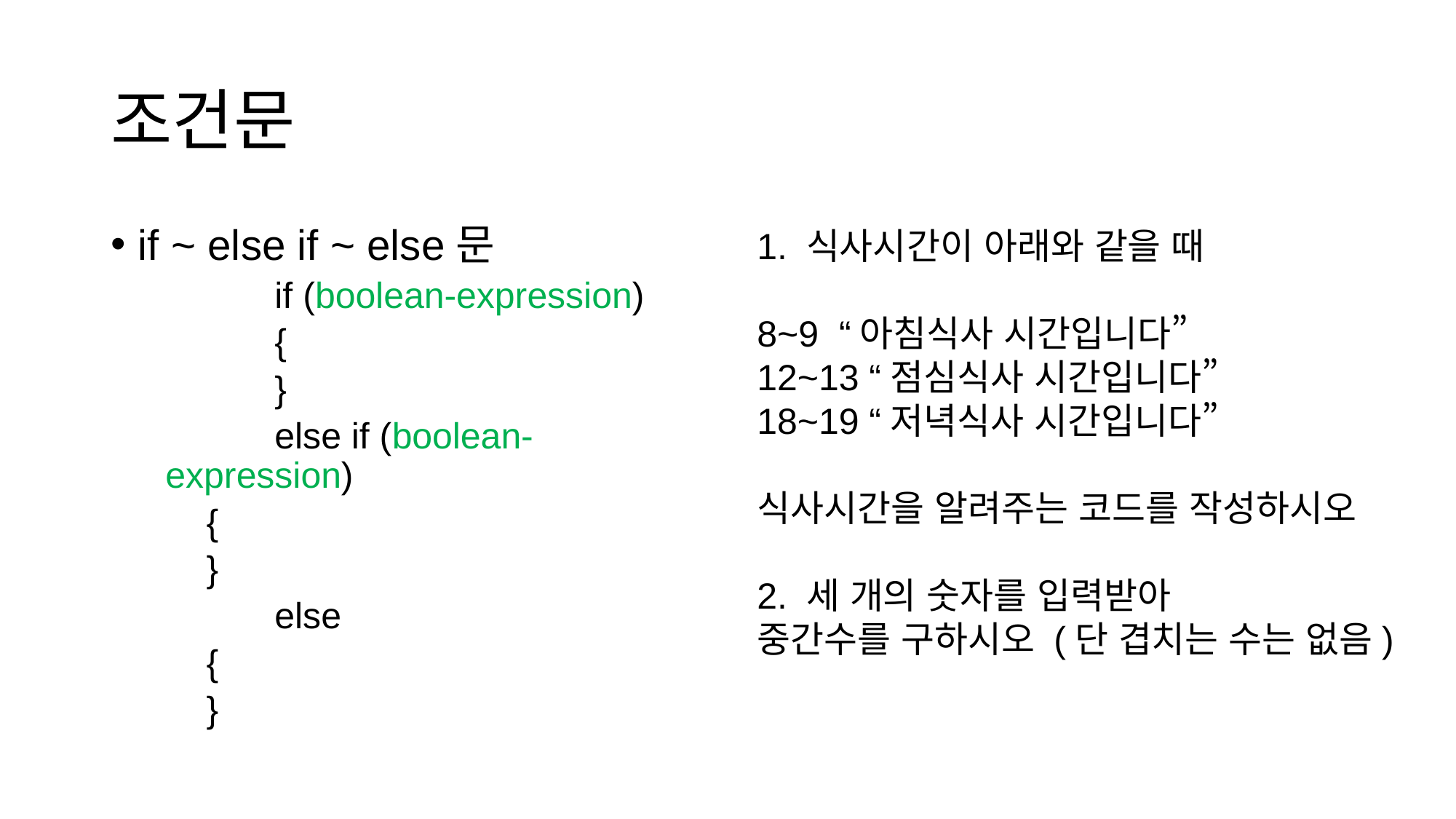

# 조건문
if ~ else if ~ else문
	if (boolean-expression)
	{
	}
	else if (boolean-expression)
    {
    }
	else
    {
    }
1. 식사시간이 아래와 같을 때

8~9  “아침식사 시간입니다”
12~13 “점심식사 시간입니다”
18~19 “저녁식사 시간입니다”

식사시간을 알려주는 코드를 작성하시오

2. 세 개의 숫자를 입력받아
중간수를 구하시오 (단 겹치는 수는 없음)